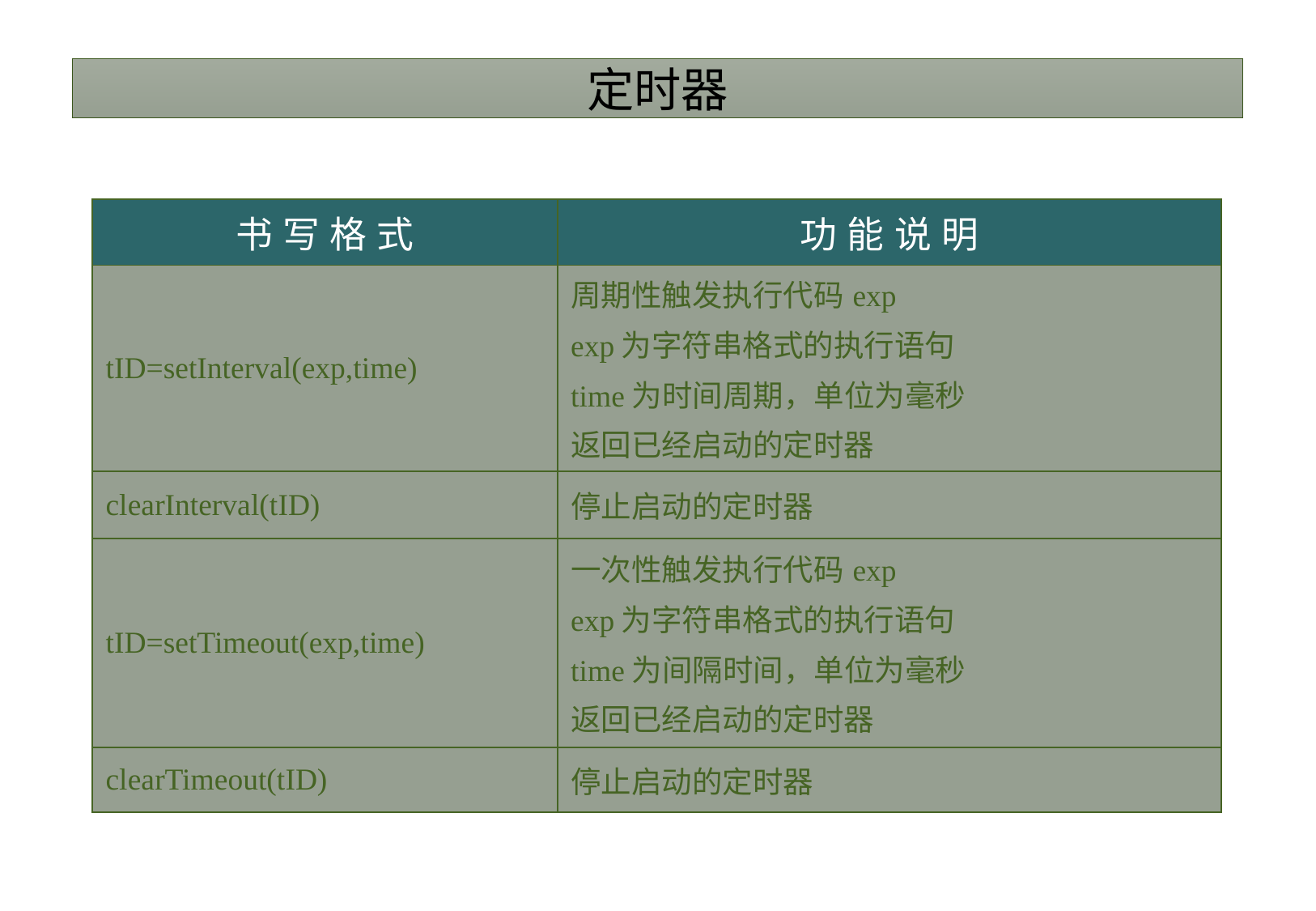

# 定时器

| 书写格式 | 功能说明 |
| --- | --- |
| tID=setInterval(exp,time) | 周期性触发执行代码exp exp为字符串格式的执行语句 time为时间周期，单位为毫秒 返回已经启动的定时器 |
| clearInterval(tID) | 停止启动的定时器 |
| tID=setTimeout(exp,time) | 一次性触发执行代码exp exp为字符串格式的执行语句 time为间隔时间，单位为毫秒 返回已经启动的定时器 |
| clearTimeout(tID) | 停止启动的定时器 |